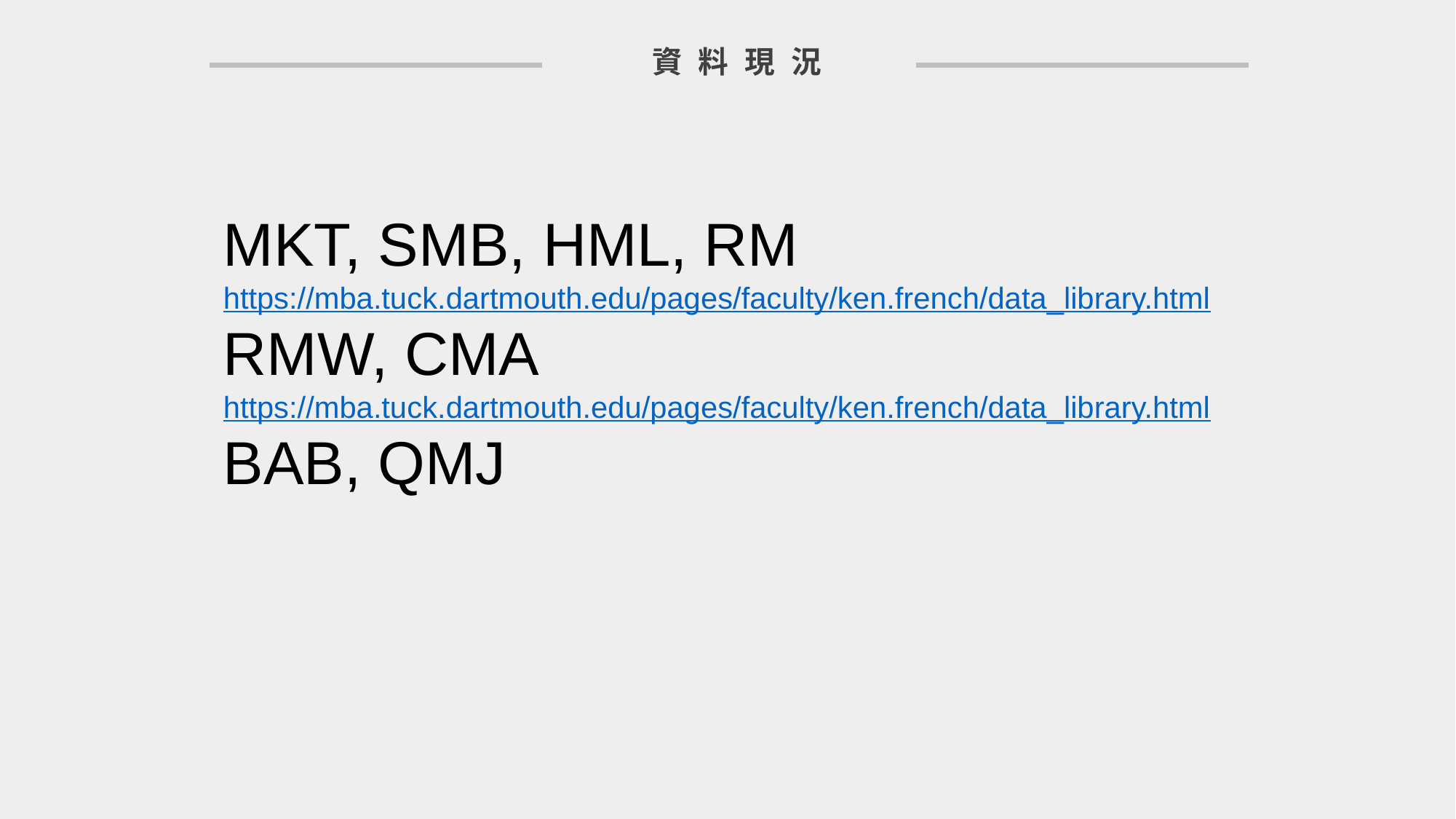

資 料 現 況
MKT, SMB, HML, RM
https://mba.tuck.dartmouth.edu/pages/faculty/ken.french/data_library.html
RMW, CMA
https://mba.tuck.dartmouth.edu/pages/faculty/ken.french/data_library.html
BAB, QMJ